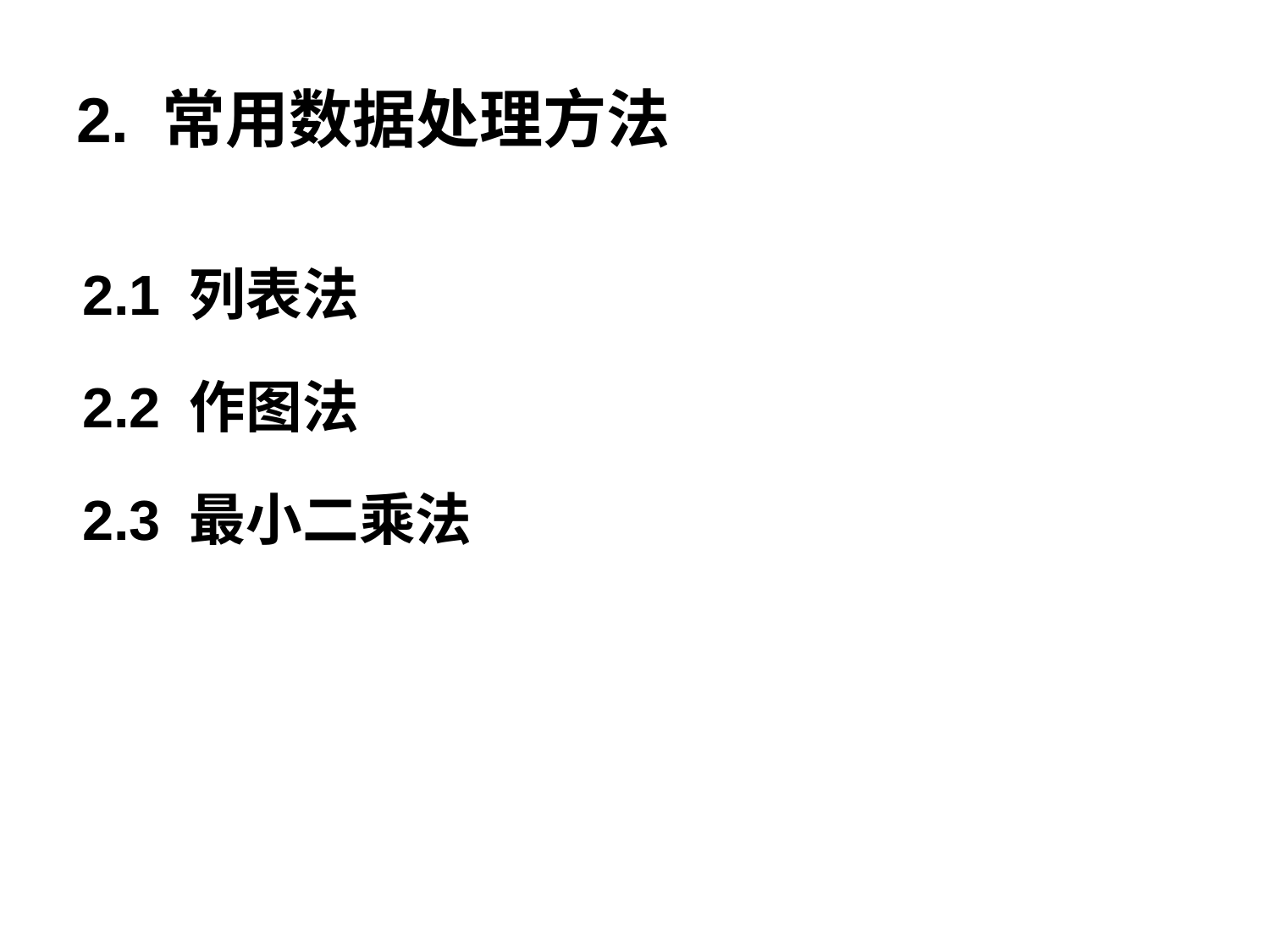

# 2. 常用数据处理方法
2.1 列表法
2.2 作图法
2.3 最小二乘法